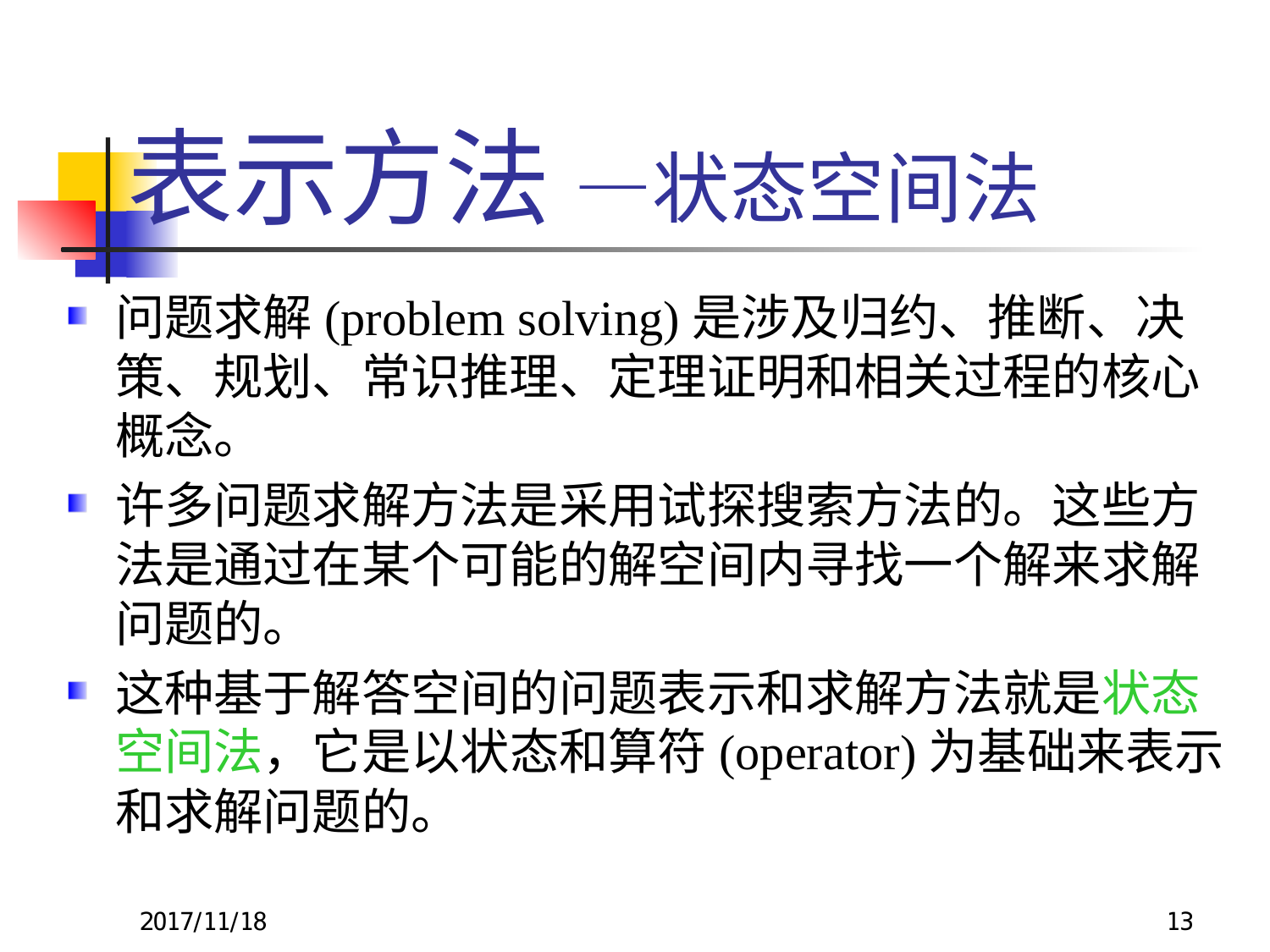

# 表示方法 —状态空间法
问题求解(problem solving)是涉及归约、推断、决策、规划、常识推理、定理证明和相关过程的核心概念。
许多问题求解方法是采用试探搜索方法的。这些方法是通过在某个可能的解空间内寻找一个解来求解问题的。
这种基于解答空间的问题表示和求解方法就是状态空间法，它是以状态和算符(operator)为基础来表示和求解问题的。
2017/11/18
13